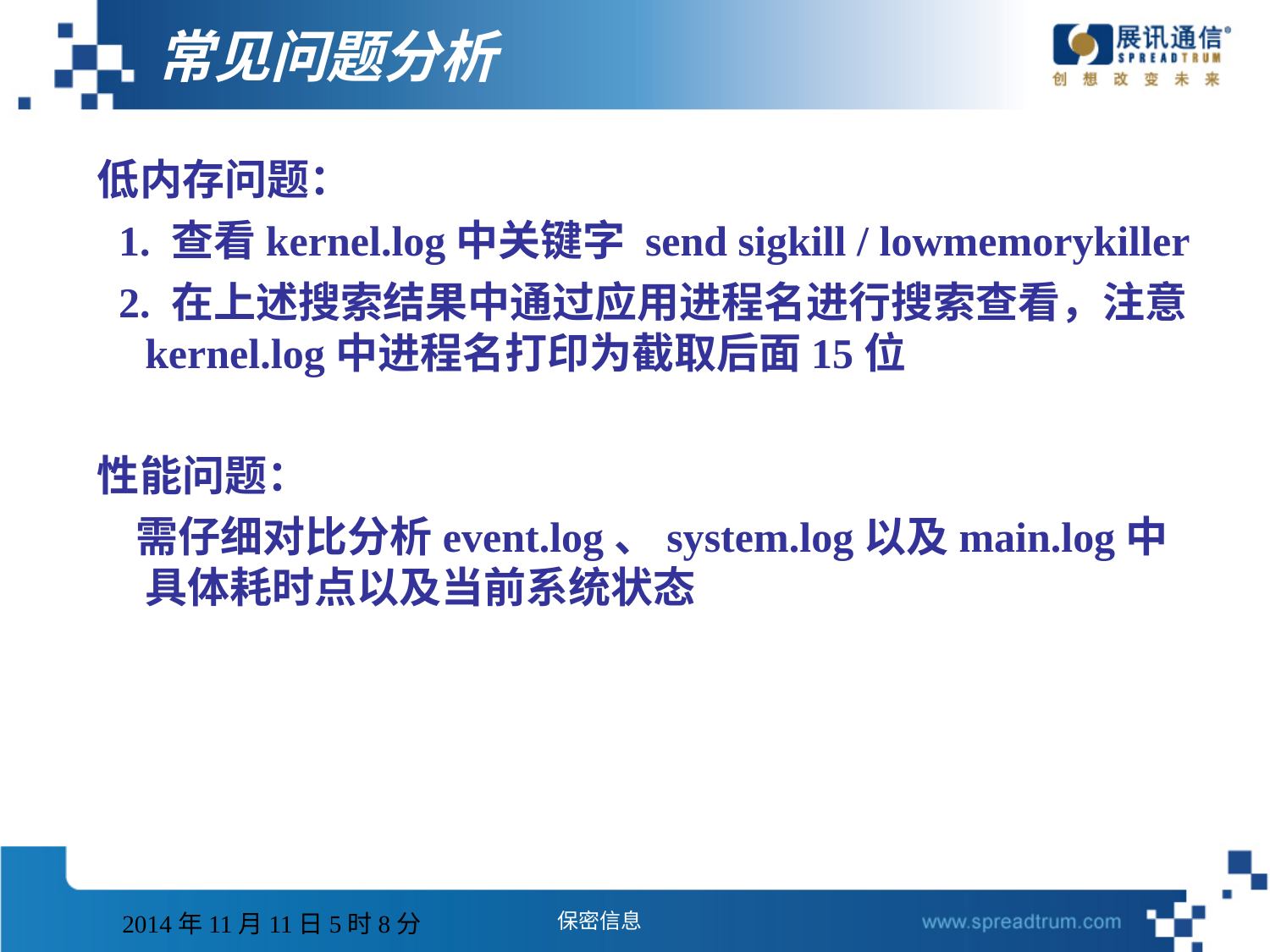

# 常见问题分析
低内存问题：
  1. 查看kernel.log中关键字 send sigkill / lowmemorykiller
  2. 在上述搜索结果中通过应用进程名进行搜索查看，注意kernel.log中进程名打印为截取后面15位

性能问题：
   需仔细对比分析event.log、system.log以及main.log中具体耗时点以及当前系统状态

2014年11月11日5时8分